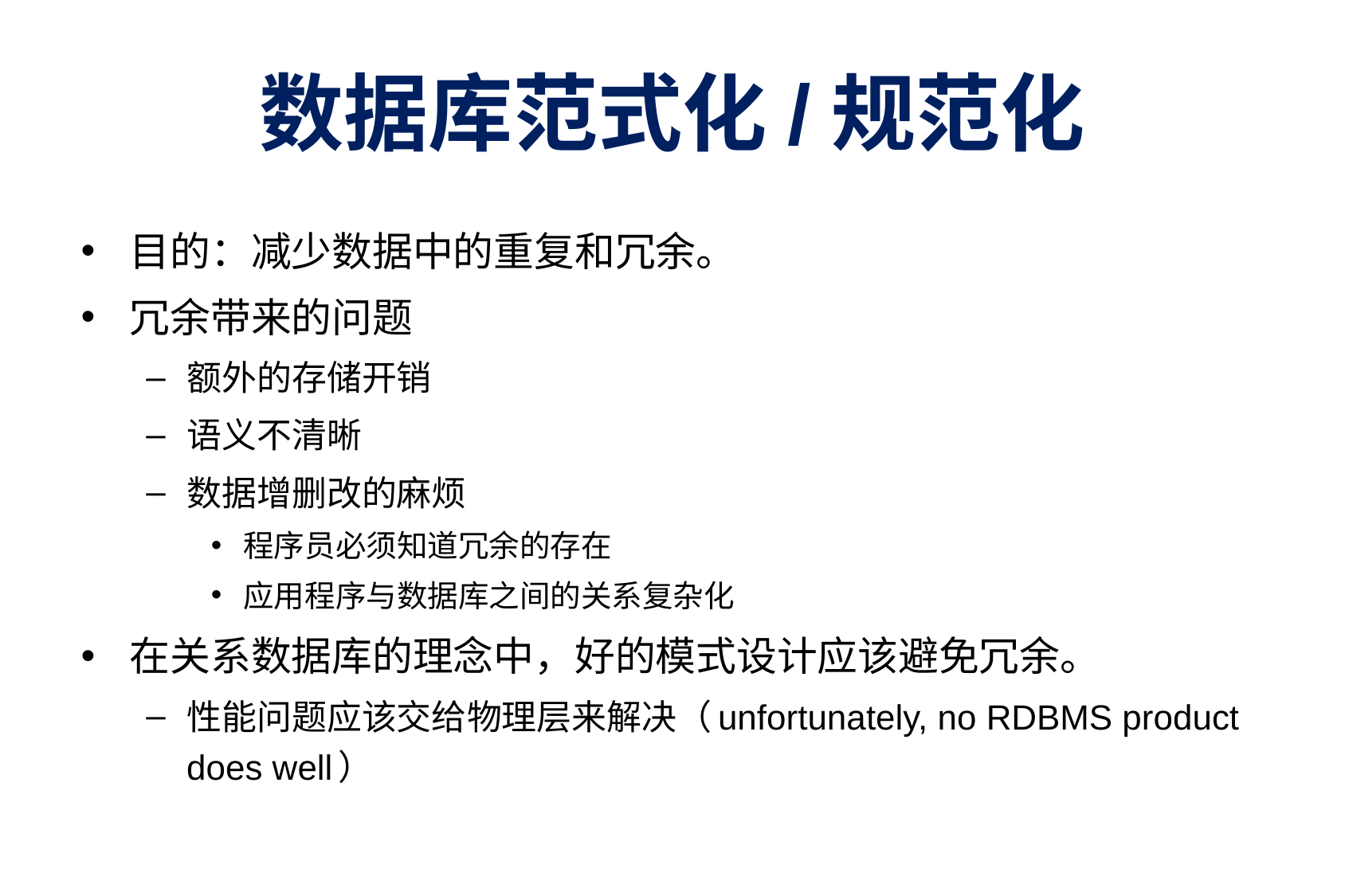

# 数据库范式化/规范化
目的：减少数据中的重复和冗余。
冗余带来的问题
额外的存储开销
语义不清晰
数据增删改的麻烦
程序员必须知道冗余的存在
应用程序与数据库之间的关系复杂化
在关系数据库的理念中，好的模式设计应该避免冗余。
性能问题应该交给物理层来解决（unfortunately, no RDBMS product does well）